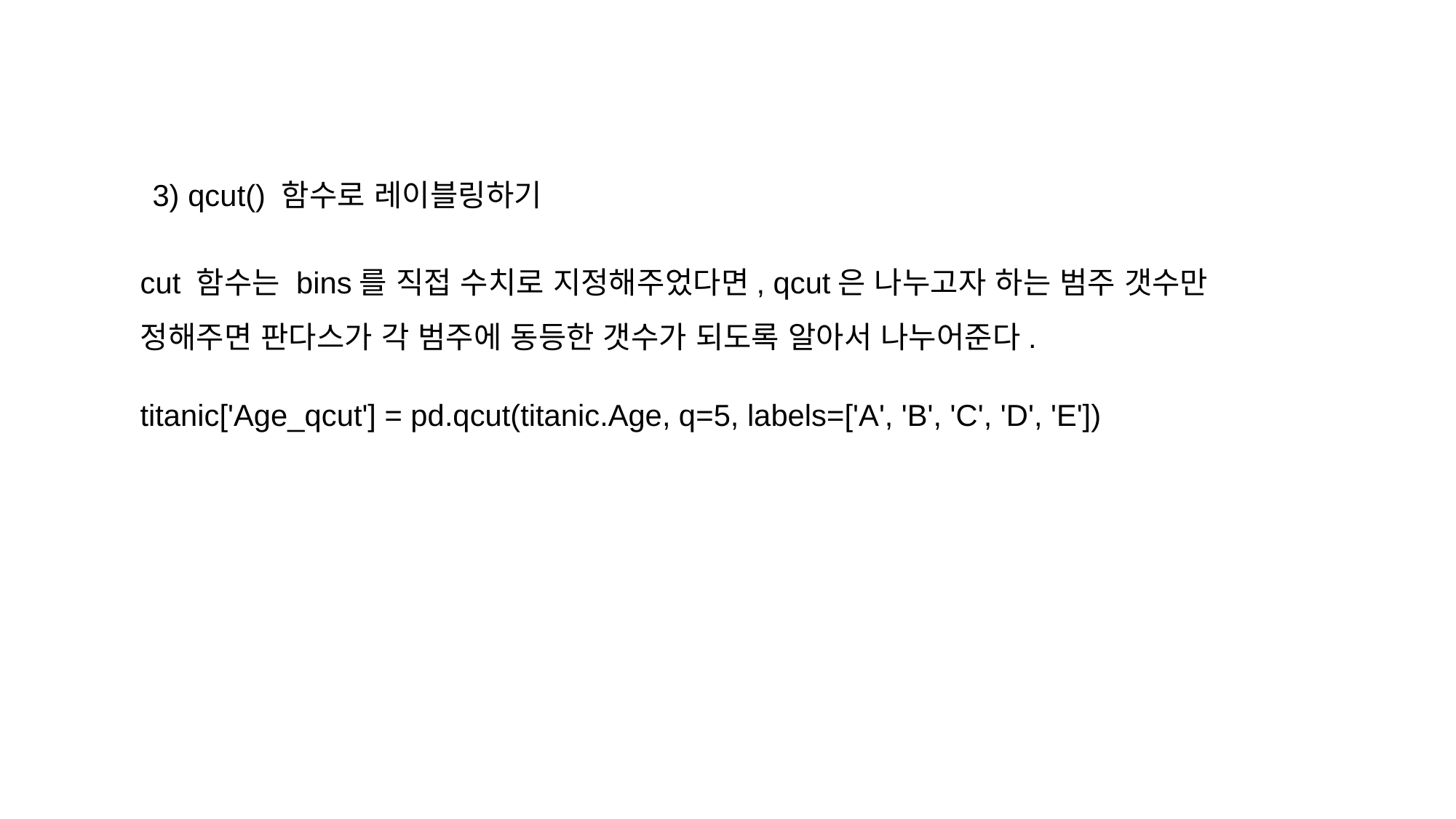

3) qcut() 함수로 레이블링하기
cut 함수는 bins를 직접 수치로 지정해주었다면, qcut은 나누고자 하는 범주 갯수만 정해주면 판다스가 각 범주에 동등한 갯수가 되도록 알아서 나누어준다.
titanic['Age_qcut'] = pd.qcut(titanic.Age, q=5, labels=['A', 'B', 'C', 'D', 'E'])